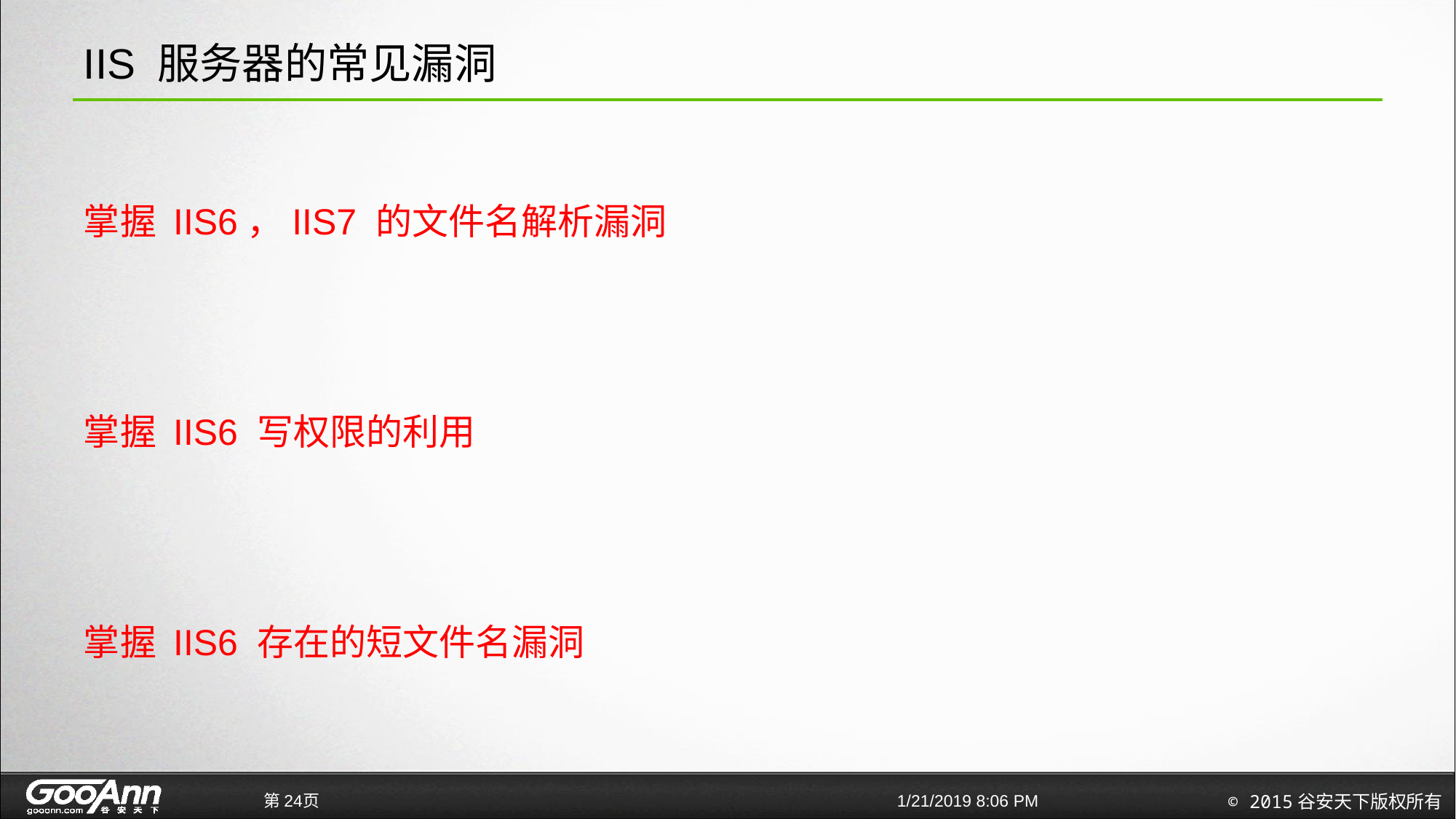

# IIS 服务器的常见漏洞

掌握 IIS6，IIS7 的文件名解析漏洞

掌握 IIS6 写权限的利用

掌握 IIS6 存在的短文件名漏洞